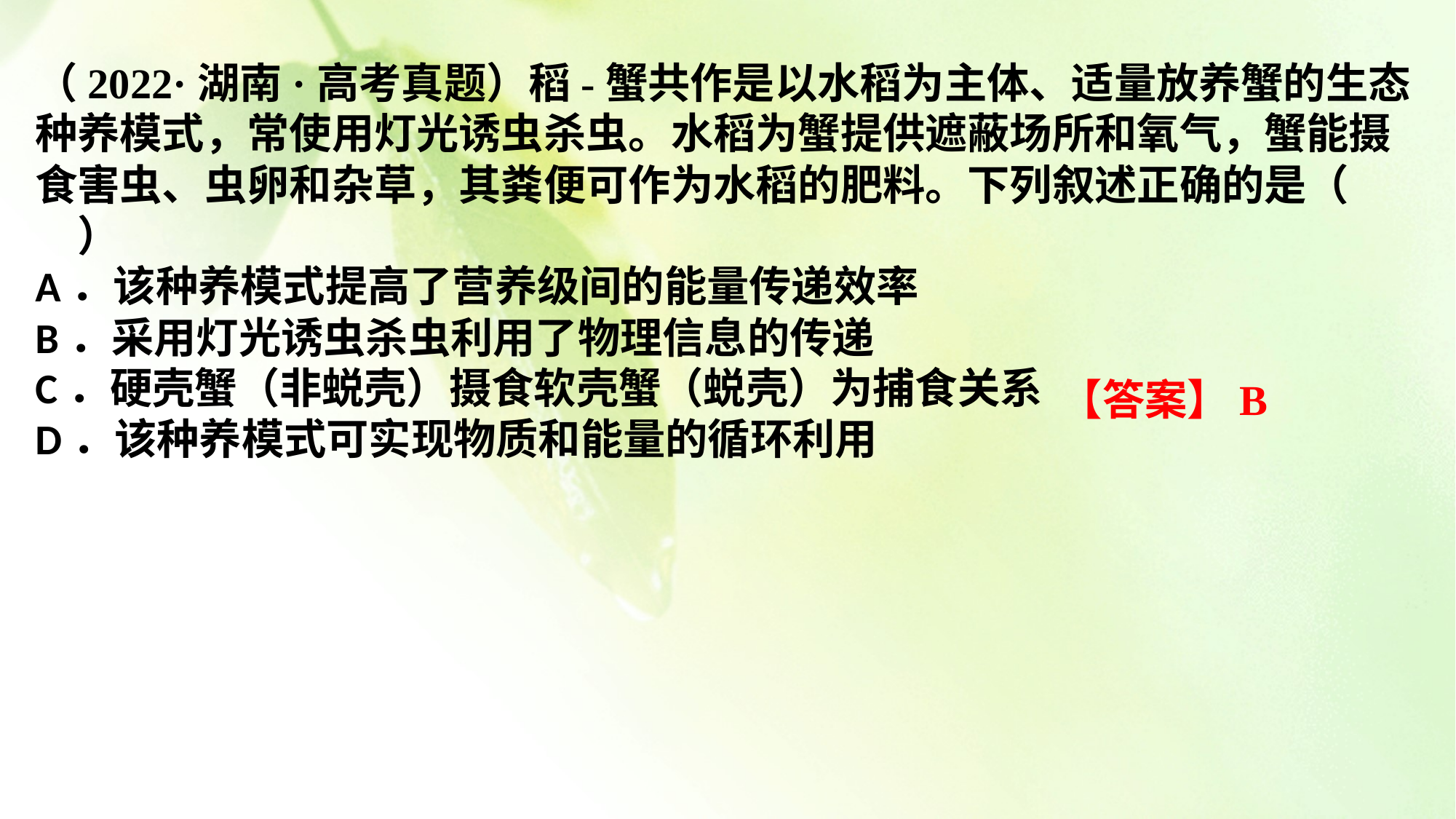

（2022·湖南·高考真题）稻-蟹共作是以水稻为主体、适量放养蟹的生态种养模式，常使用灯光诱虫杀虫。水稻为蟹提供遮蔽场所和氧气，蟹能摄食害虫、虫卵和杂草，其粪便可作为水稻的肥料。下列叙述正确的是（　　）A．该种养模式提高了营养级间的能量传递效率B．采用灯光诱虫杀虫利用了物理信息的传递C．硬壳蟹（非蜕壳）摄食软壳蟹（蜕壳）为捕食关系D．该种养模式可实现物质和能量的循环利用
【答案】B